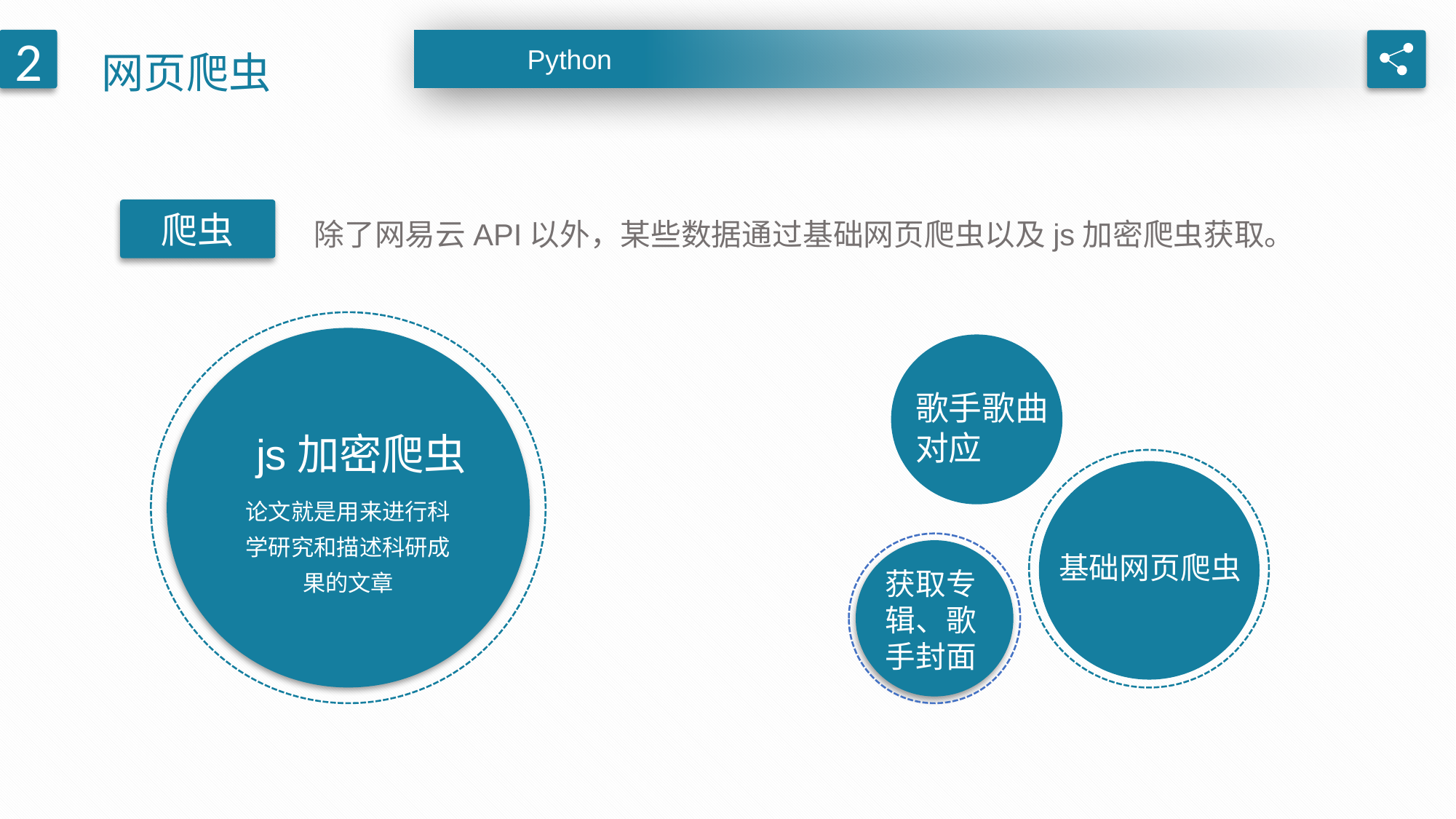

网页爬虫
2

Python

除了网易云API以外，某些数据通过基础网页爬虫以及js加密爬虫获取。
爬虫

歌手歌曲对应
js加密爬虫

论文就是用来进行科学研究和描述科研成果的文章

基础网页爬虫
获取专辑、歌手封面